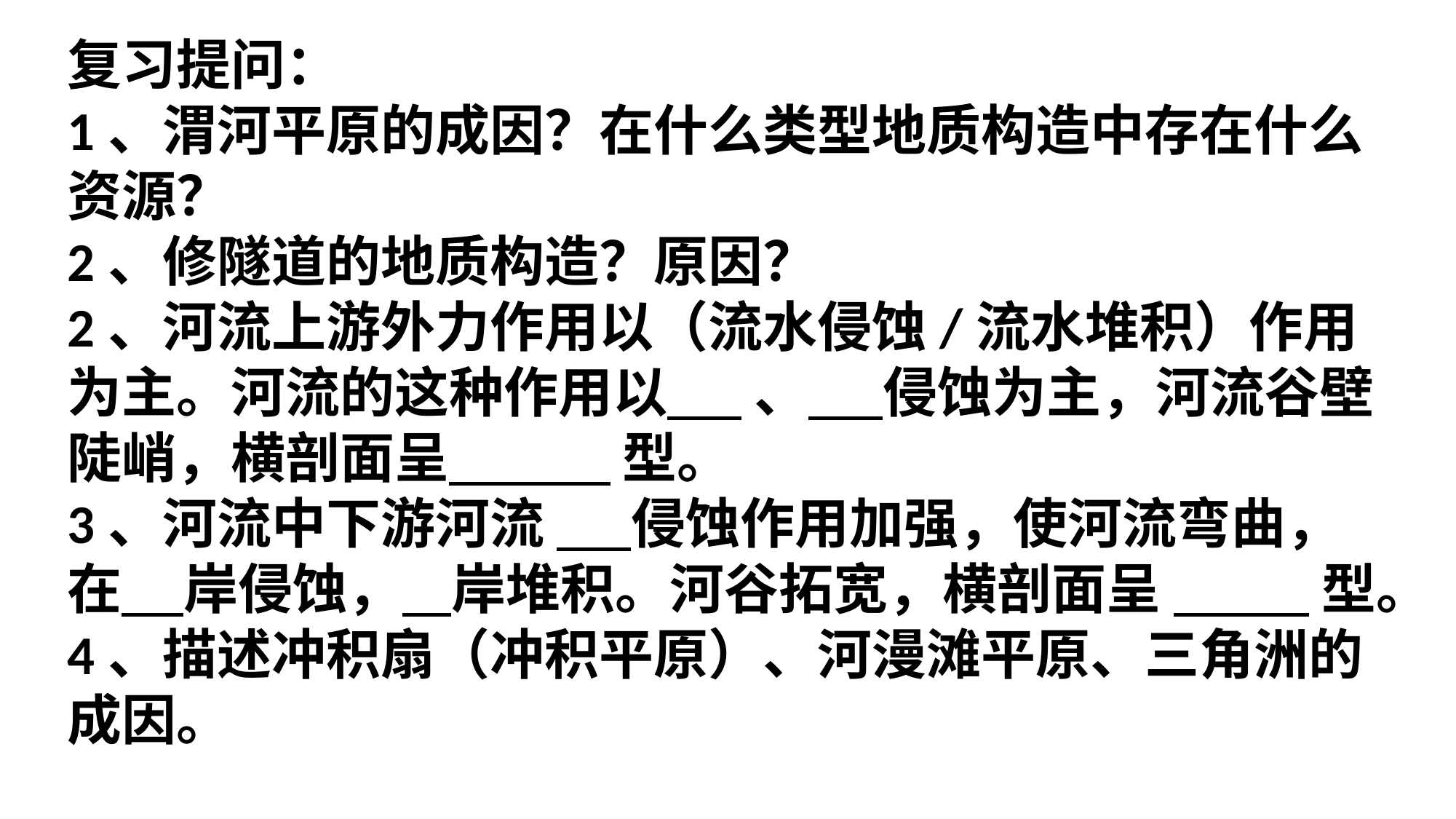

复习提问：
1、渭河平原的成因？在什么类型地质构造中存在什么资源？
2、修隧道的地质构造？原因？
2、河流上游外力作用以（流水侵蚀/流水堆积）作用为主。河流的这种作用以       、      侵蚀为主，河流谷壁陡峭，横剖面呈              型。
3、河流中下游河流       侵蚀作用加强，使河流弯曲，在     岸侵蚀，    岸堆积。河谷拓宽，横剖面呈             型。
4、描述冲积扇（冲积平原）、河漫滩平原、三角洲的成因。